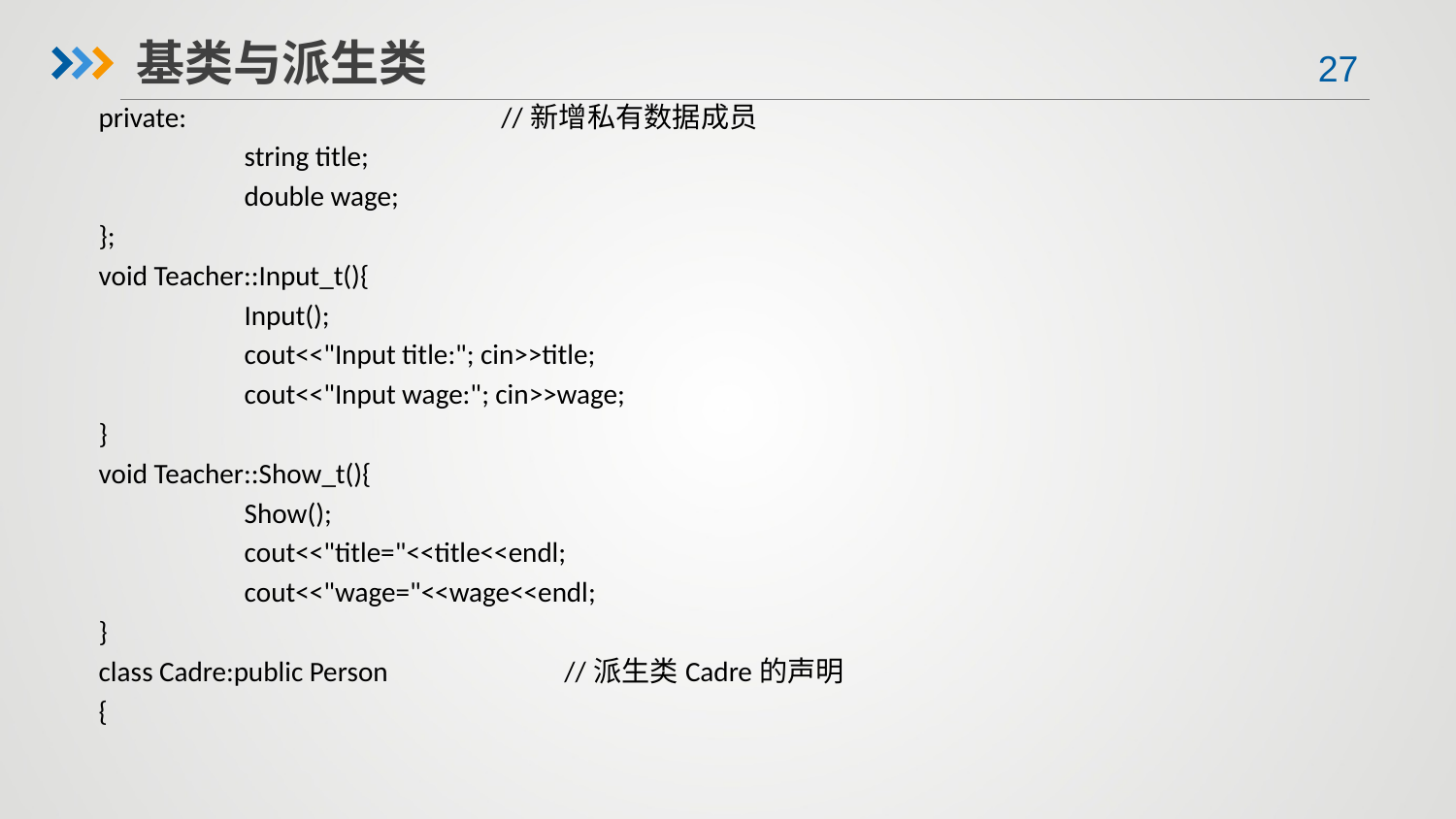

基类与派生类
private:                                                  //新增私有数据成员
	string title;
	double wage;
};
void Teacher::Input_t(){
	Input();
	cout<<"Input title:"; cin>>title;
	cout<<"Input wage:"; cin>>wage;
}
void Teacher::Show_t(){
	Show();
	cout<<"title="<<title<<endl;
	cout<<"wage="<<wage<<endl;
}
class Cadre:public Person                            //派生类Cadre的声明
{